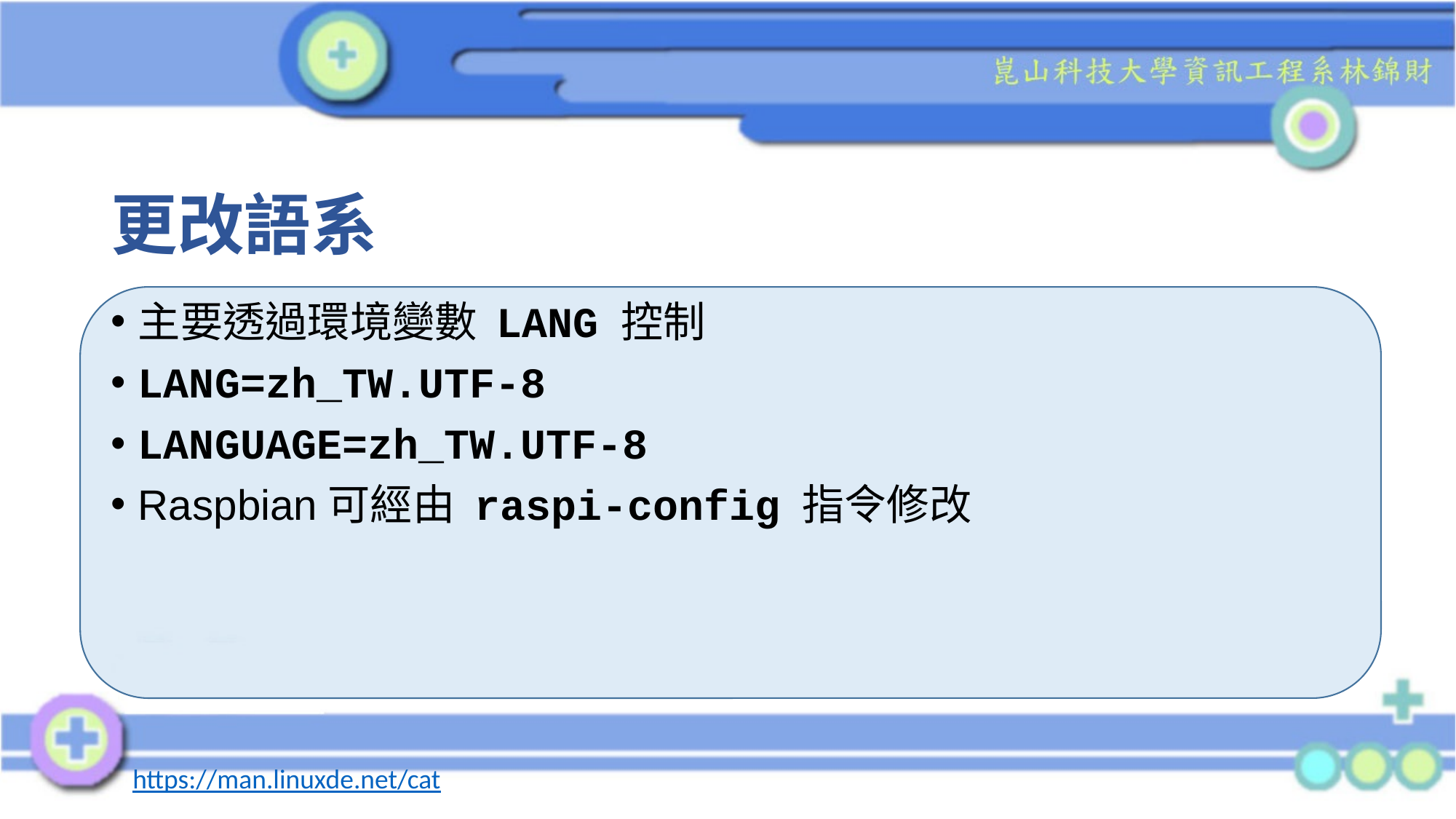

# 更改語系

主要透過環境變數 LANG 控制
LANG=zh_TW.UTF-8
LANGUAGE=zh_TW.UTF-8
Raspbian可經由 raspi-config 指令修改

https://man.linuxde.net/cat